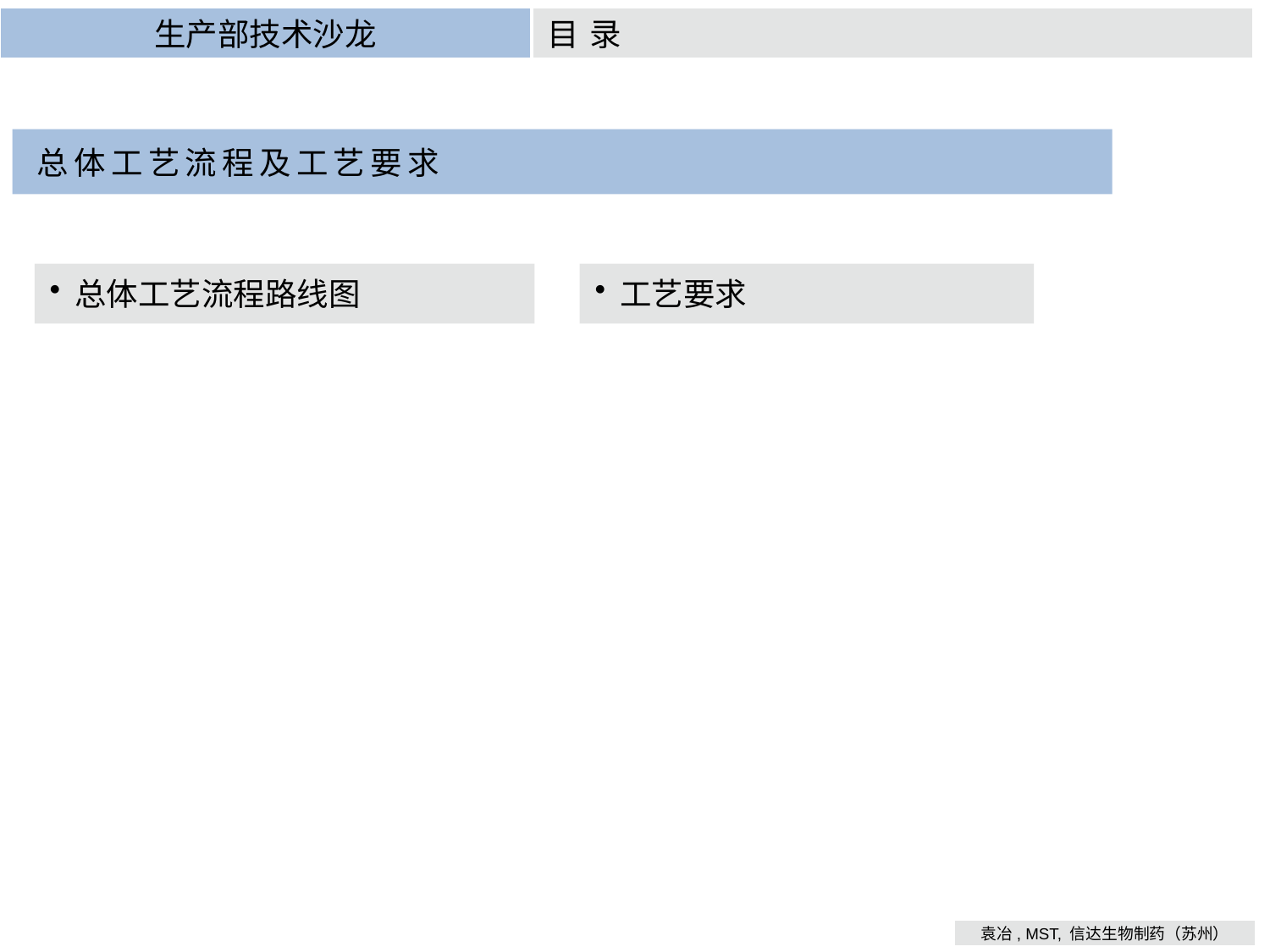

生产部技术沙龙
目录
总体工艺流程及工艺要求
总体工艺流程路线图
工艺要求

色谱（层析）工艺
Protein A 工艺 (工艺前后)
层析精纯工艺
（膜）过滤工艺
除病毒过滤
超滤洗滤 (UF/DF)
袁冶, MST, 信达生物制药（苏州）